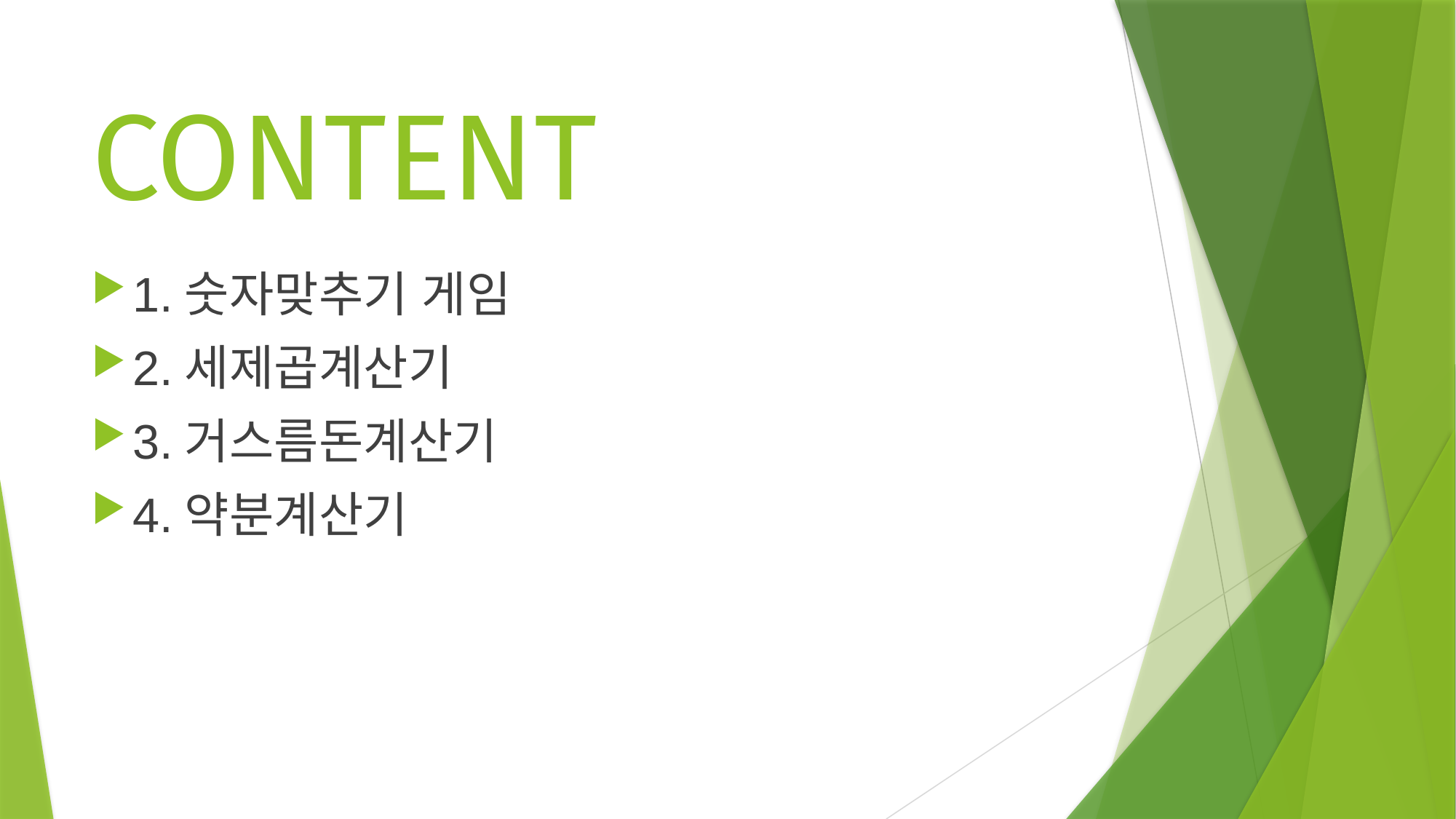

# CONTENT
1.숫자맞추기 게임
2.세제곱계산기
3.거스름돈계산기
4.약분계산기